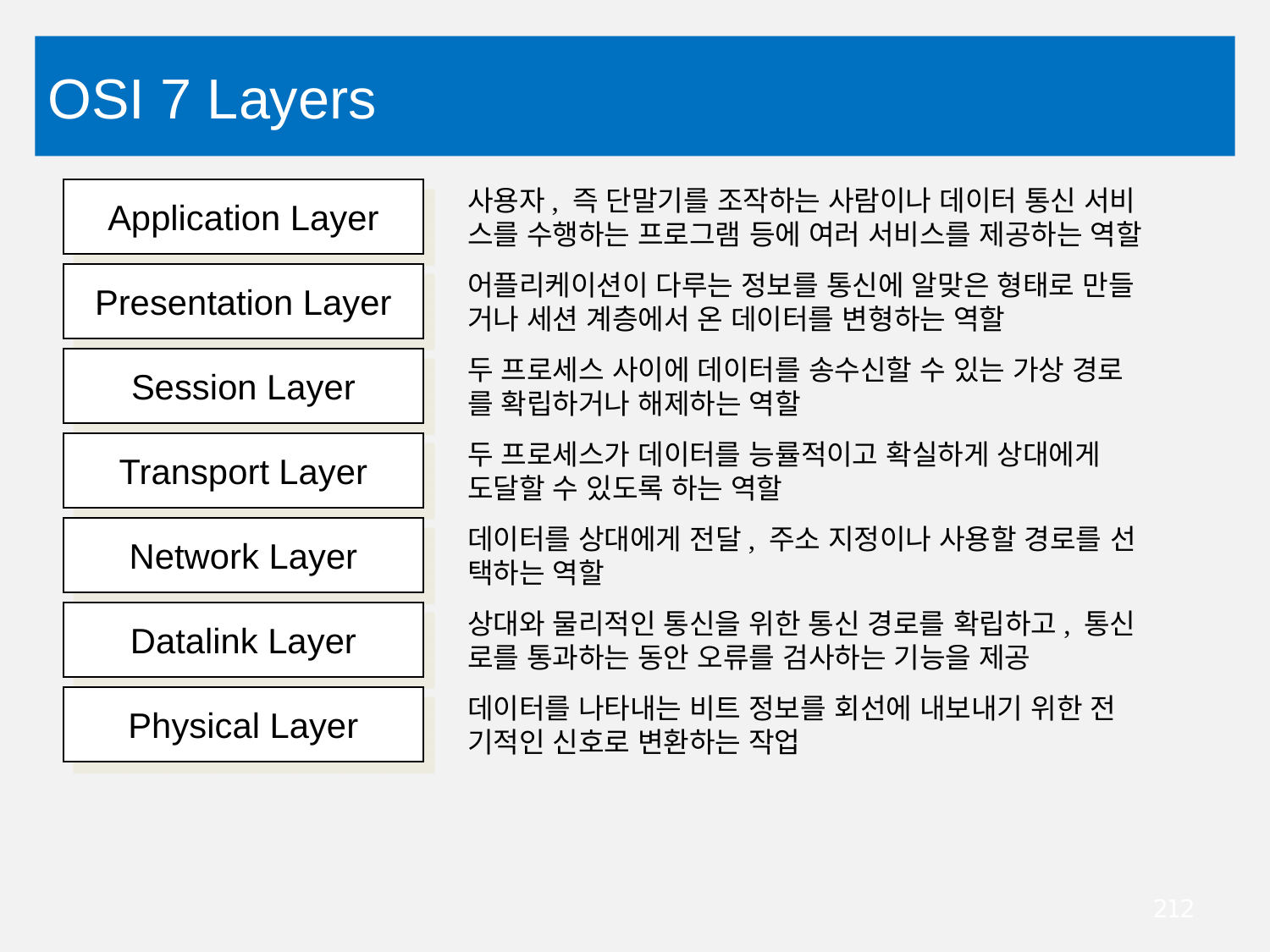

# OSI 7 Layers
Application Layer
사용자, 즉 단말기를 조작하는 사람이나 데이터 통신 서비
스를 수행하는 프로그램 등에 여러 서비스를 제공하는 역할
Presentation Layer
어플리케이션이 다루는 정보를 통신에 알맞은 형태로 만들
거나 세션 계층에서 온 데이터를 변형하는 역할
Session Layer
두 프로세스 사이에 데이터를 송수신할 수 있는 가상 경로
를 확립하거나 해제하는 역할
Transport Layer
두 프로세스가 데이터를 능률적이고 확실하게 상대에게
도달할 수 있도록 하는 역할
Network Layer
데이터를 상대에게 전달, 주소 지정이나 사용할 경로를 선
택하는 역할
Datalink Layer
상대와 물리적인 통신을 위한 통신 경로를 확립하고, 통신
로를 통과하는 동안 오류를 검사하는 기능을 제공
Physical Layer
데이터를 나타내는 비트 정보를 회선에 내보내기 위한 전
기적인 신호로 변환하는 작업
212